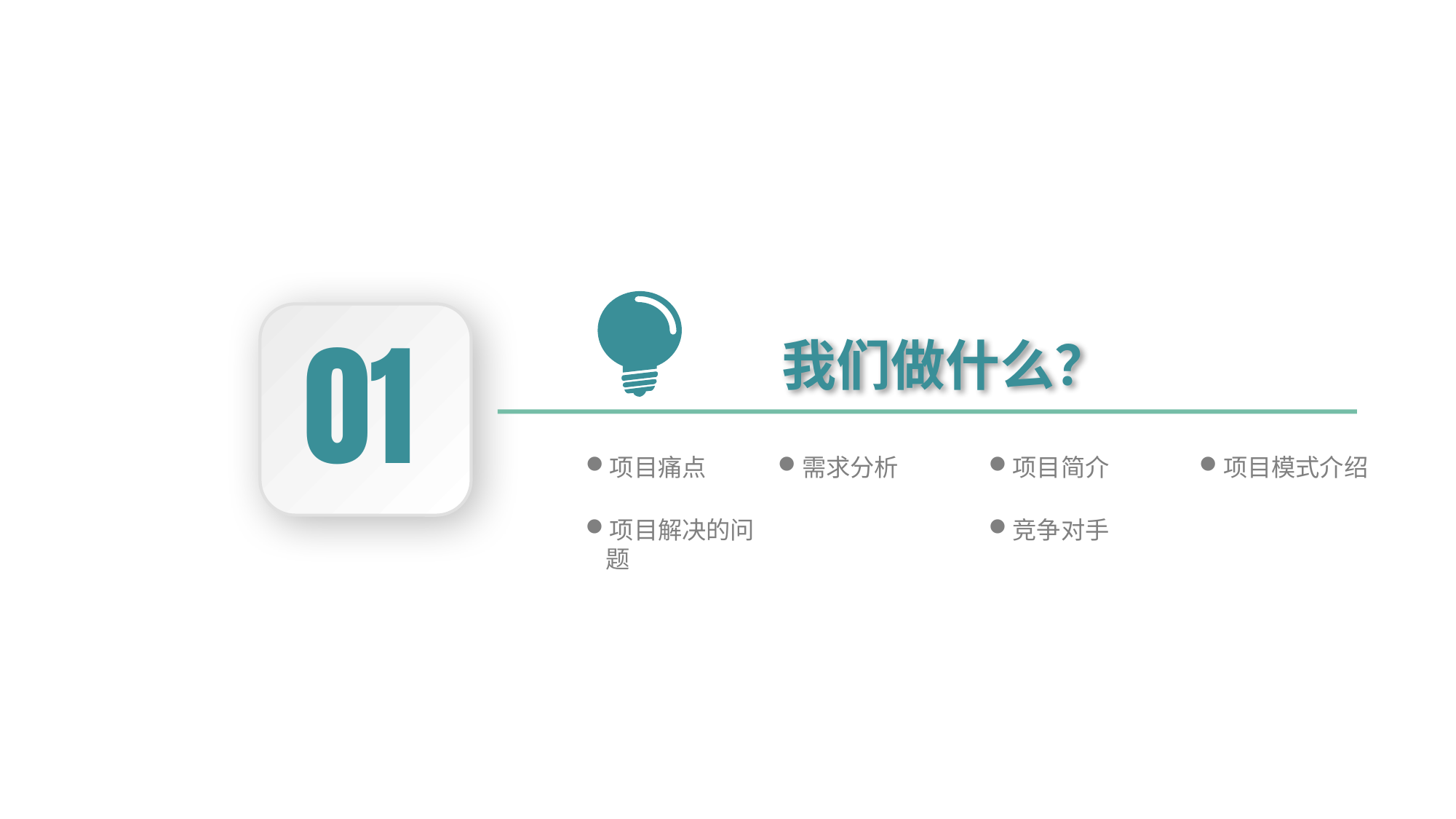

01
我们做什么？

需求分析
项目痛点
项目简介
项目模式介绍
项目解决的问题
竞争对手